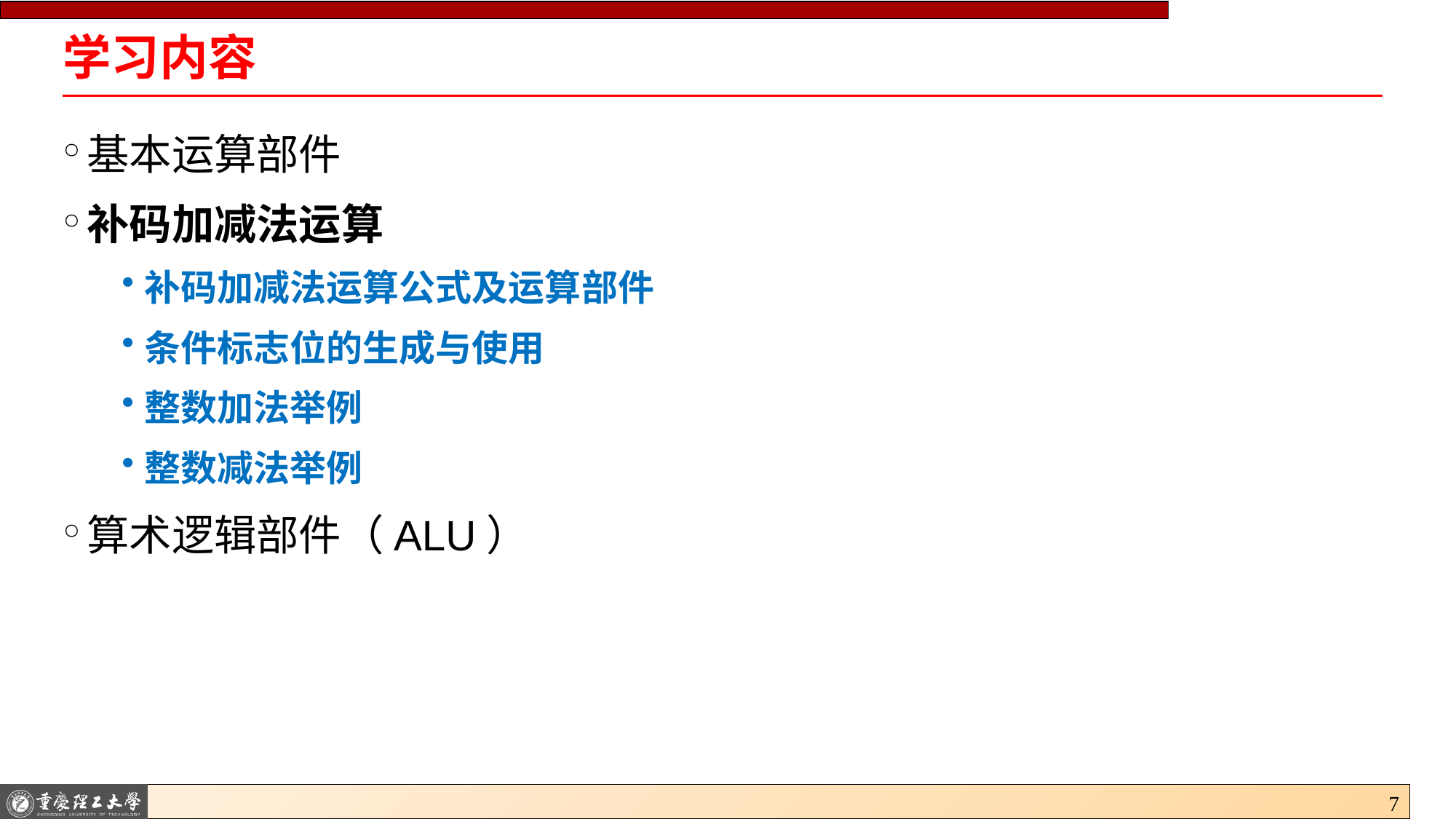

# 学习内容
基本运算部件
补码加减法运算
补码加减法运算公式及运算部件
条件标志位的生成与使用
整数加法举例
整数减法举例
算术逻辑部件（ALU）